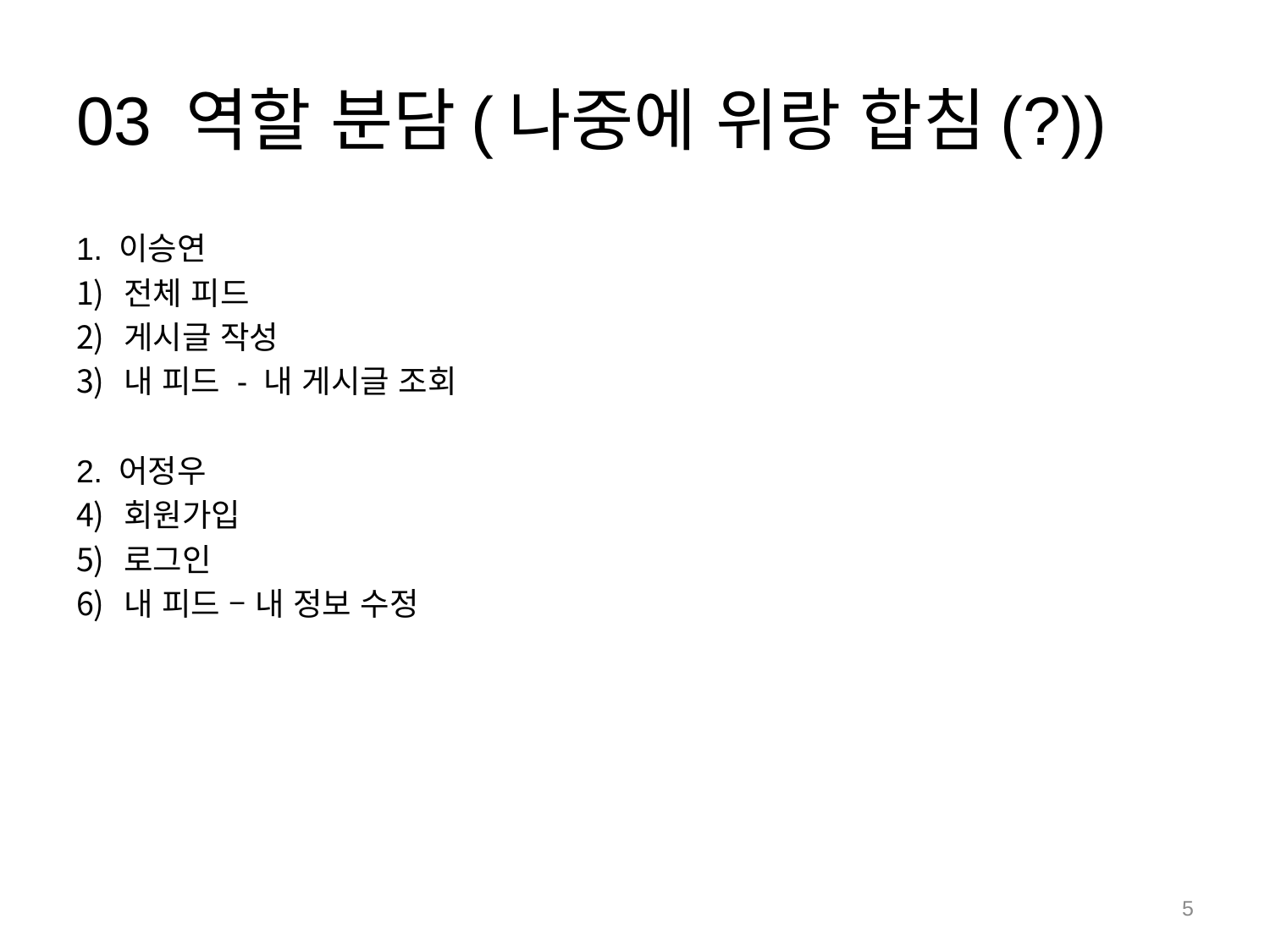

# 03 역할 분담(나중에 위랑 합침(?))
1. 이승연
전체 피드
게시글 작성
내 피드 - 내 게시글 조회

2. 어정우
회원가입
로그인
내 피드 – 내 정보 수정

5